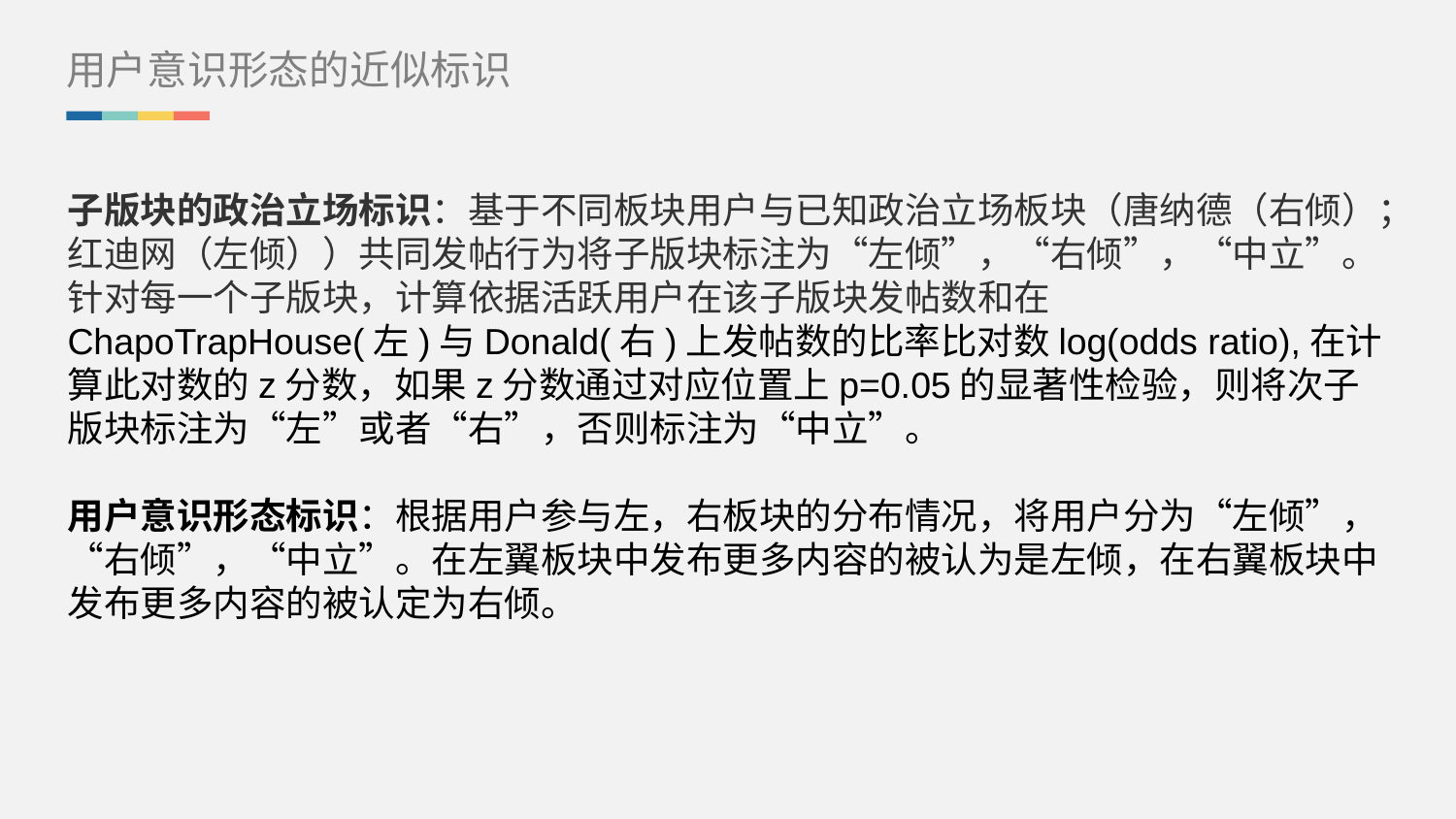

用户意识形态的近似标识

子版块的政治立场标识：基于不同板块用户与已知政治立场板块（唐纳德（右倾）；红迪网（左倾））共同发帖行为将子版块标注为“左倾”，“右倾”，“中立”。针对每一个子版块，计算依据活跃用户在该子版块发帖数和在ChapoTrapHouse(左)与Donald(右)上发帖数的比率比对数log(odds ratio),在计算此对数的z分数，如果z分数通过对应位置上p=0.05的显著性检验，则将次子版块标注为“左”或者“右”，否则标注为“中立”。

用户意识形态标识：根据用户参与左，右板块的分布情况，将用户分为“左倾”，“右倾”，“中立”。在左翼板块中发布更多内容的被认为是左倾，在右翼板块中发布更多内容的被认定为右倾。